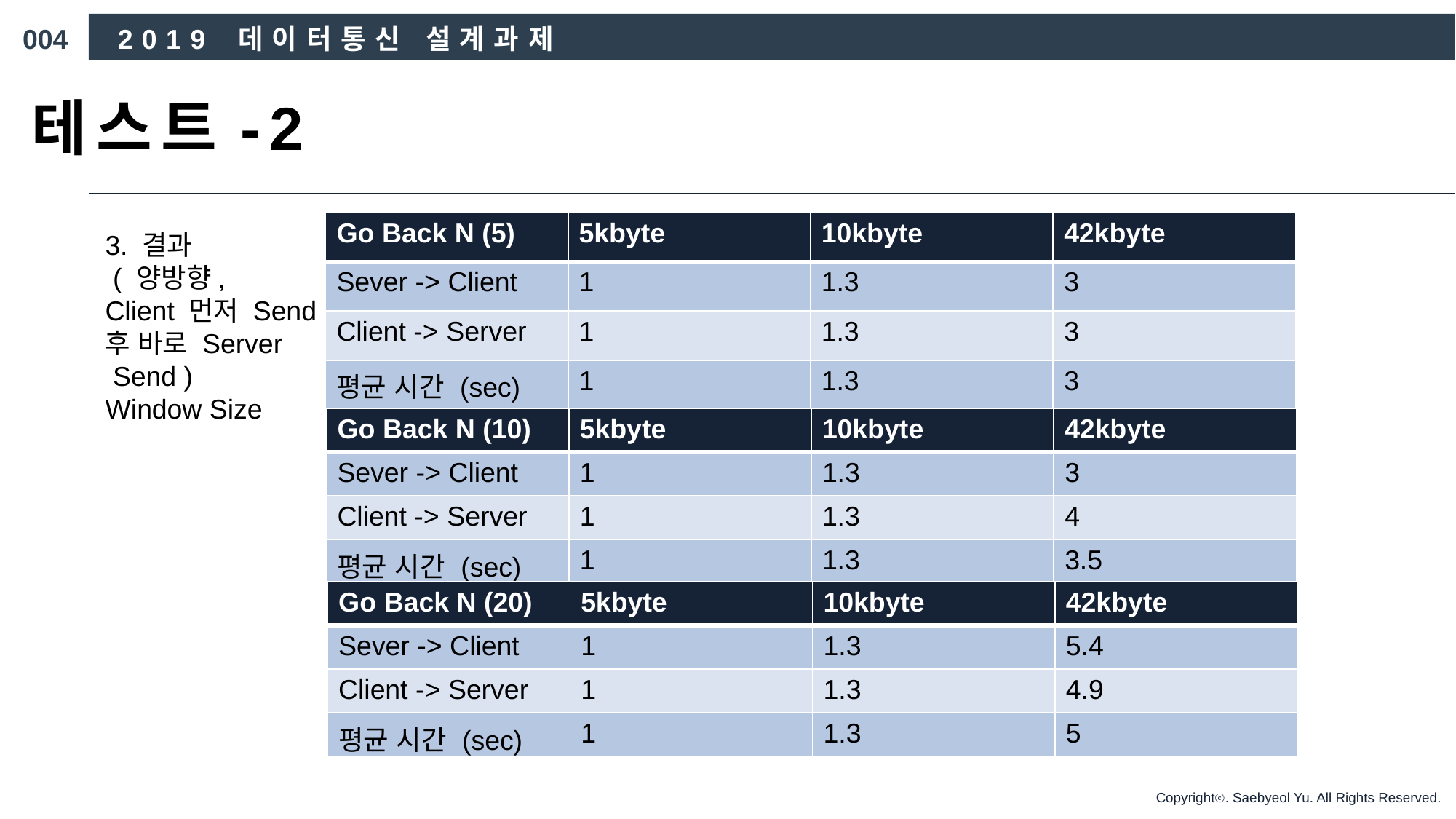

004
2019 데이터통신 설계과제
테스트-2
| Go Back N (5) | 5kbyte | 10kbyte | 42kbyte |
| --- | --- | --- | --- |
| Sever -> Client | 1 | 1.3 | 3 |
| Client -> Server | 1 | 1.3 | 3 |
| 평균 시간 (sec) | 1 | 1.3 | 3 |
3. 결과
 ( 양방향,
Client 먼저 Send
후 바로 Server
 Send )
Window Size

| Go Back N (10) | 5kbyte | 10kbyte | 42kbyte |
| --- | --- | --- | --- |
| Sever -> Client | 1 | 1.3 | 3 |
| Client -> Server | 1 | 1.3 | 4 |
| 평균 시간 (sec) | 1 | 1.3 | 3.5 |
| Go Back N (20) | 5kbyte | 10kbyte | 42kbyte |
| --- | --- | --- | --- |
| Sever -> Client | 1 | 1.3 | 5.4 |
| Client -> Server | 1 | 1.3 | 4.9 |
| 평균 시간 (sec) | 1 | 1.3 | 5 |